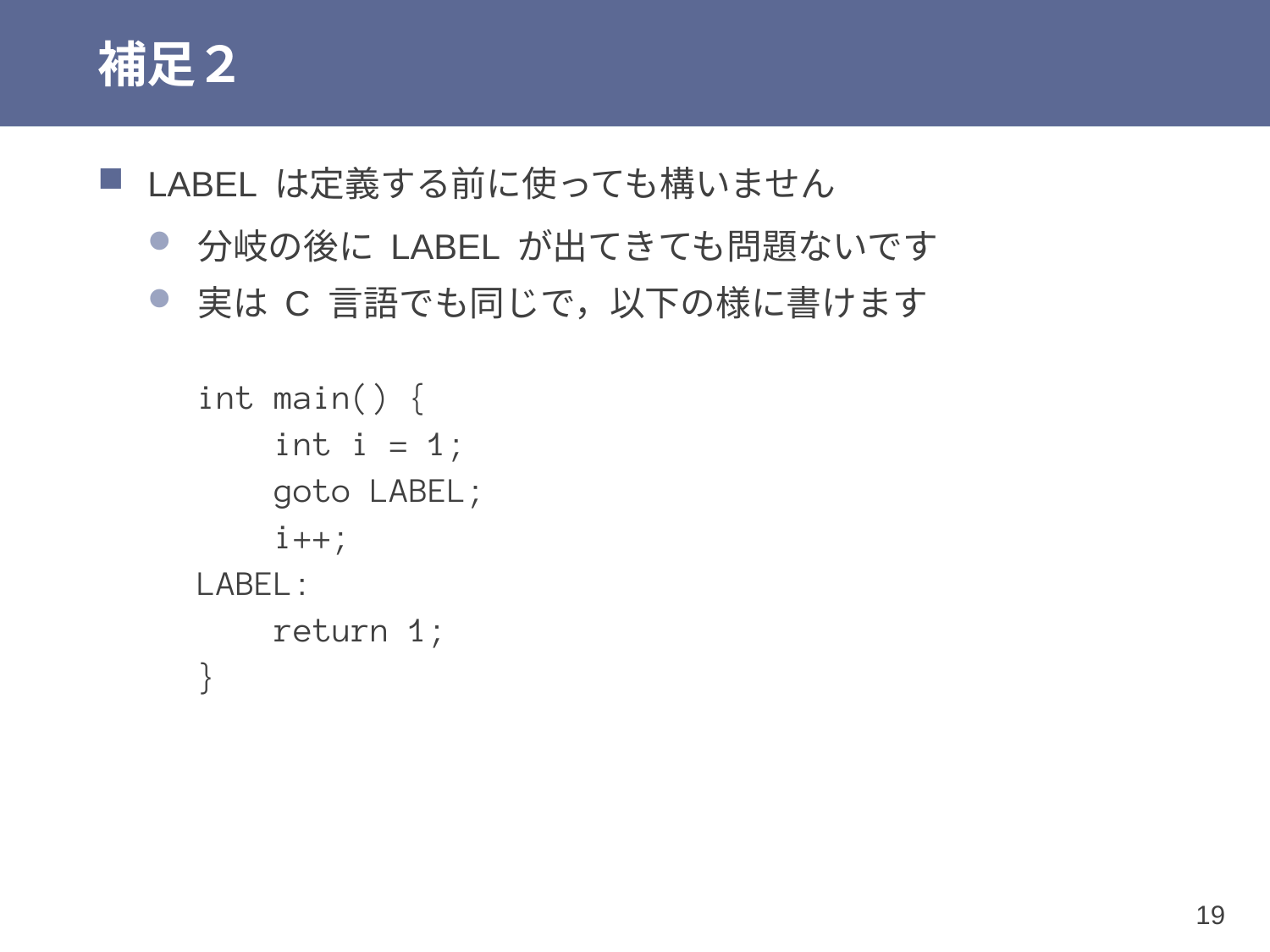

# 補足２
LABEL は定義する前に使っても構いません
分岐の後に LABEL が出てきても問題ないです
実は C 言語でも同じで，以下の様に書けます
int main() {
    int i = 1;
    goto LABEL;
    i++;
LABEL:
    return 1;
}